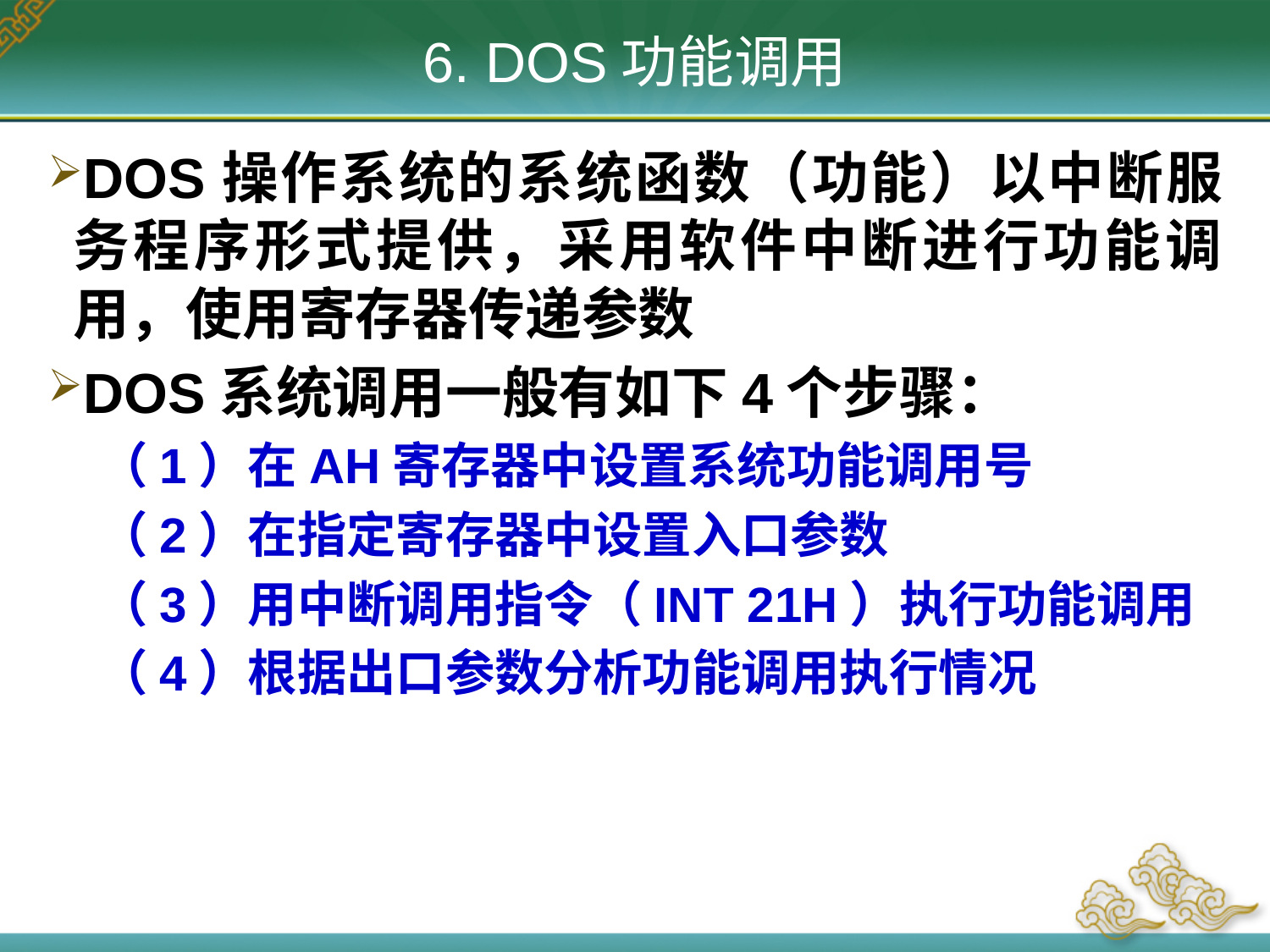

6. DOS功能调用
DOS操作系统的系统函数（功能）以中断服务程序形式提供，采用软件中断进行功能调用，使用寄存器传递参数
DOS系统调用一般有如下4个步骤：
（1）在AH寄存器中设置系统功能调用号
（2）在指定寄存器中设置入口参数
（3）用中断调用指令（INT 21H）执行功能调用
（4）根据出口参数分析功能调用执行情况